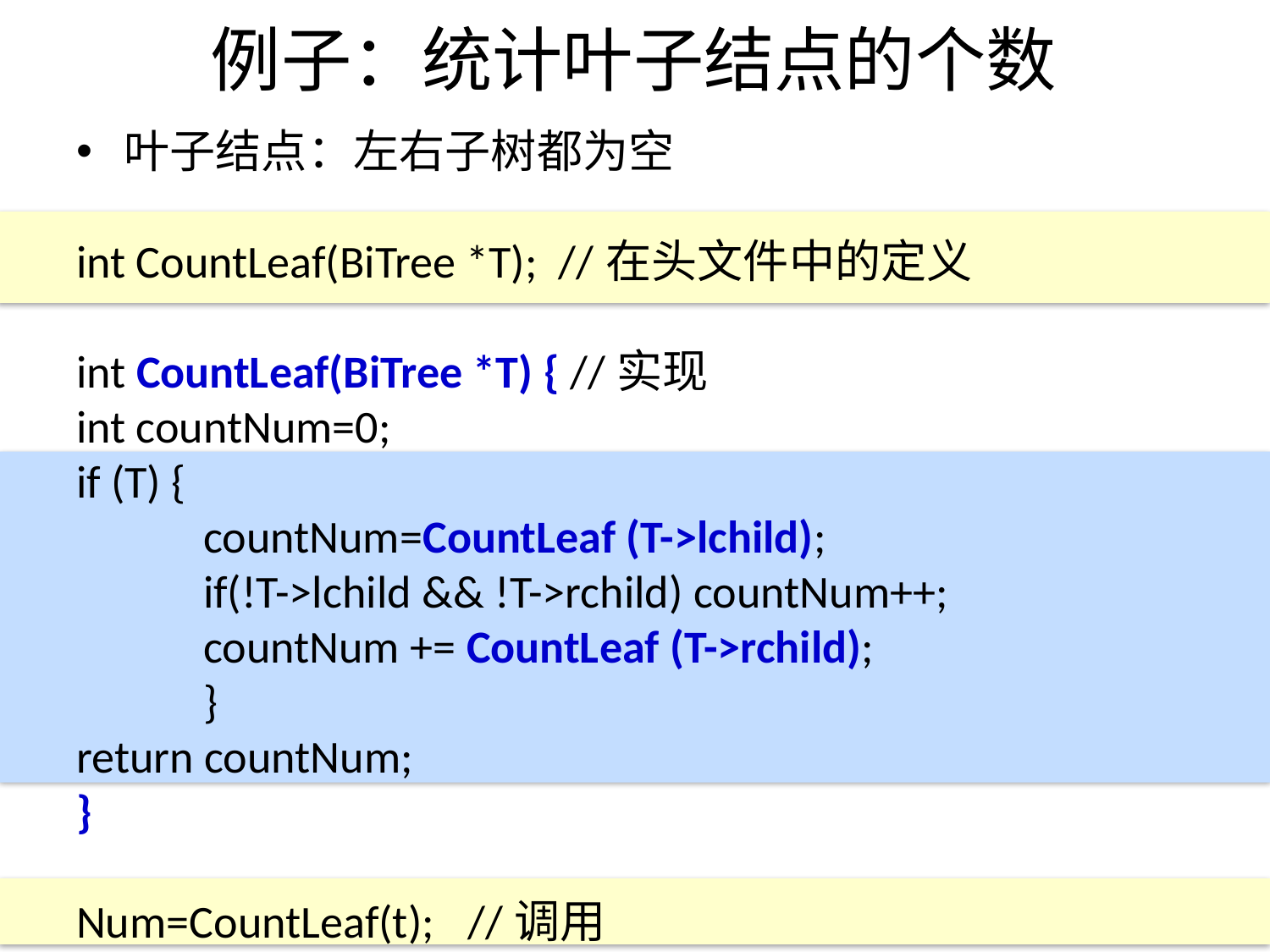

# 例子：统计叶子结点的个数
叶子结点：左右子树都为空

int CountLeaf(BiTree *T);  //在头文件中的定义

int CountLeaf(BiTree *T) { //实现
int countNum=0;
if (T) {
	countNum=CountLeaf (T->lchild);
	if(!T->lchild && !T->rchild) countNum++;
	countNum += CountLeaf (T->rchild);
	}
return countNum;
}

Num=CountLeaf(t); 	 //调用